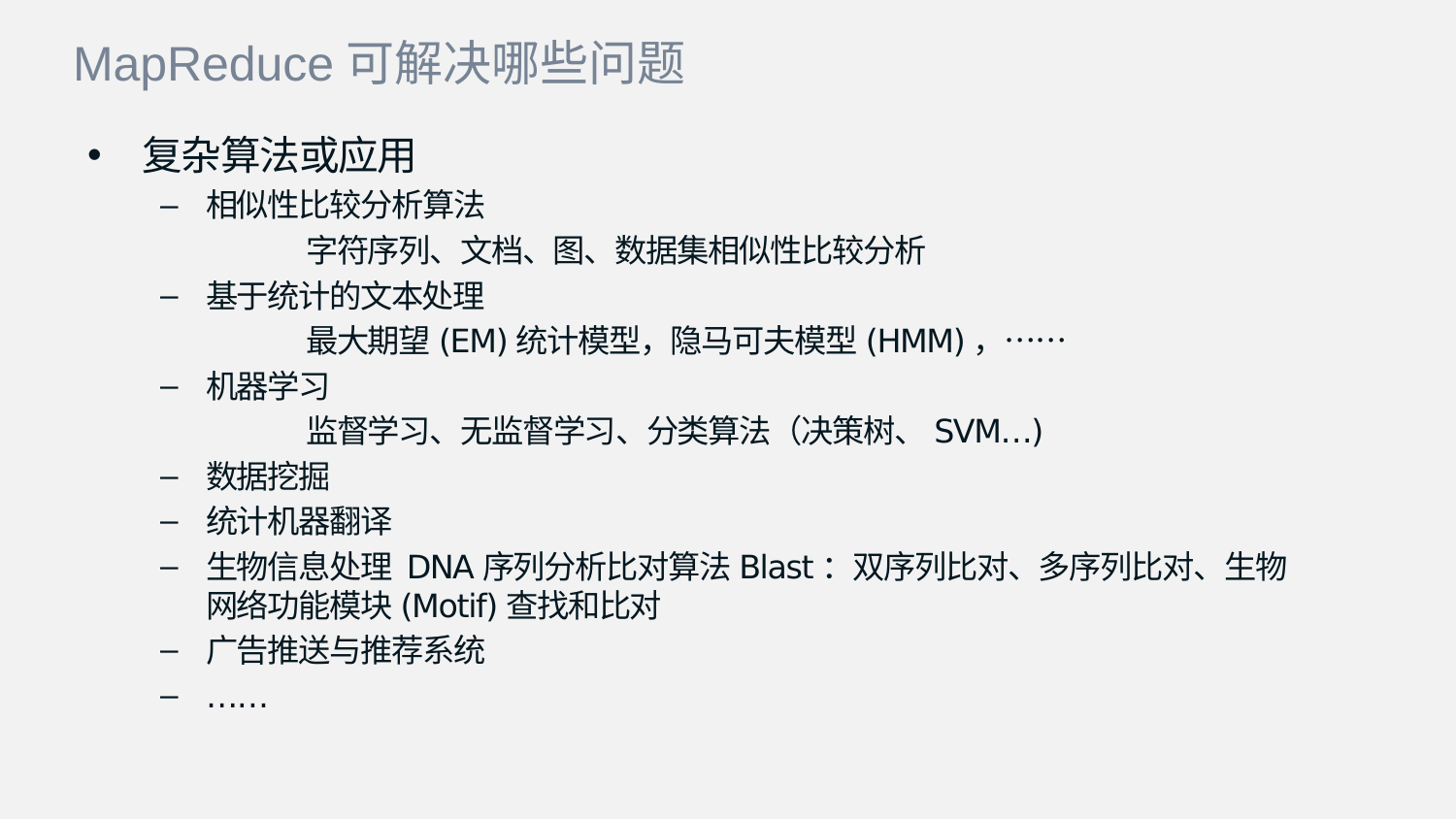

MapReduce可解决哪些问题
复杂算法或应用
相似性比较分析算法
	字符序列、文档、图、数据集相似性比较分析
基于统计的文本处理
	最大期望(EM)统计模型，隐马可夫模型(HMM)，……
机器学习
	监督学习、无监督学习、分类算法（决策树、SVM…)
数据挖掘
统计机器翻译
生物信息处理 DNA序列分析比对算法Blast：双序列比对、多序列比对、生物网络功能模块(Motif)查找和比对
广告推送与推荐系统
……